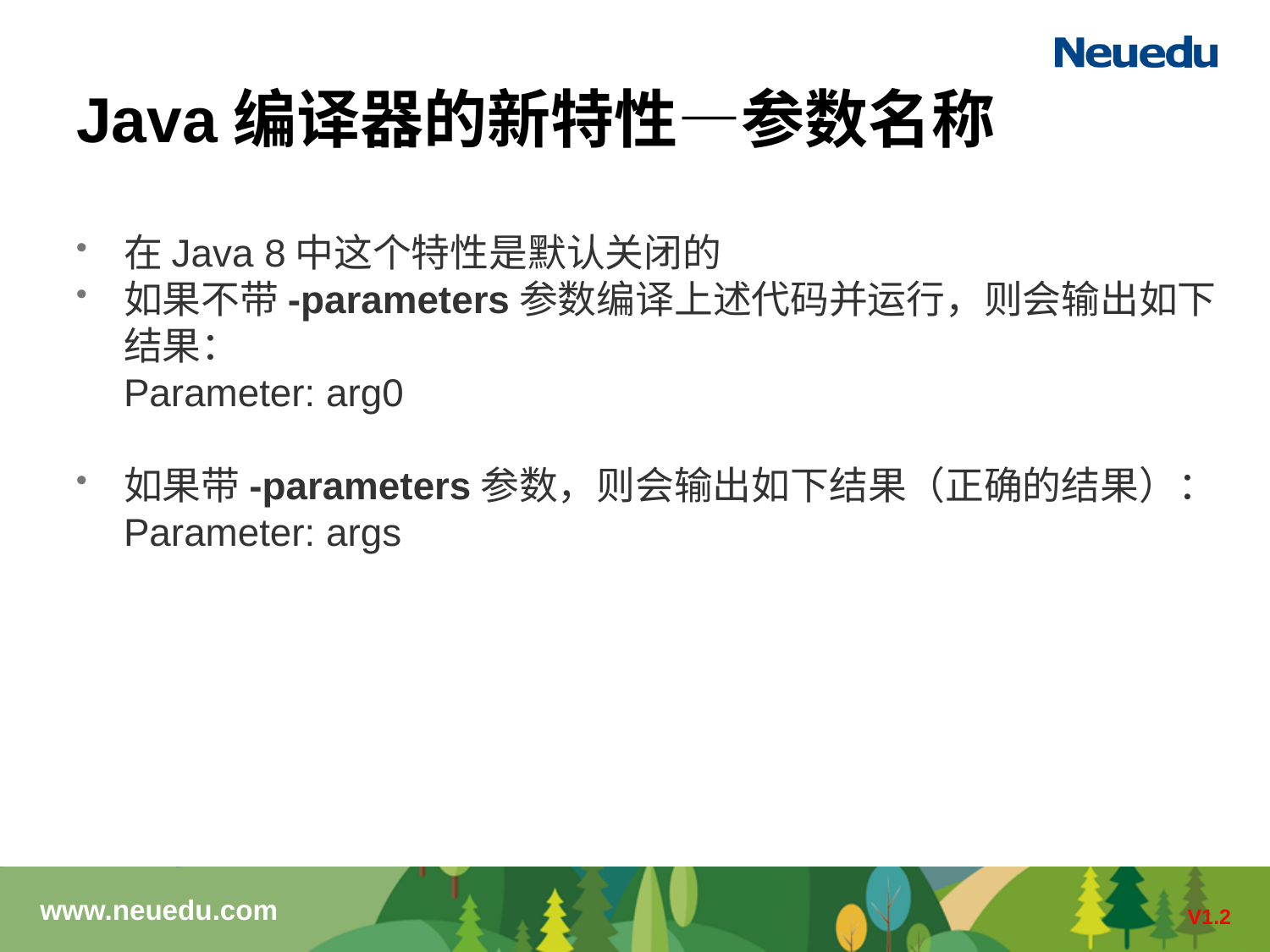

# Java编译器的新特性—参数名称
在Java 8中这个特性是默认关闭的
如果不带-parameters参数编译上述代码并运行，则会输出如下结果：
	Parameter: arg0

如果带-parameters参数，则会输出如下结果（正确的结果）：
	Parameter: args